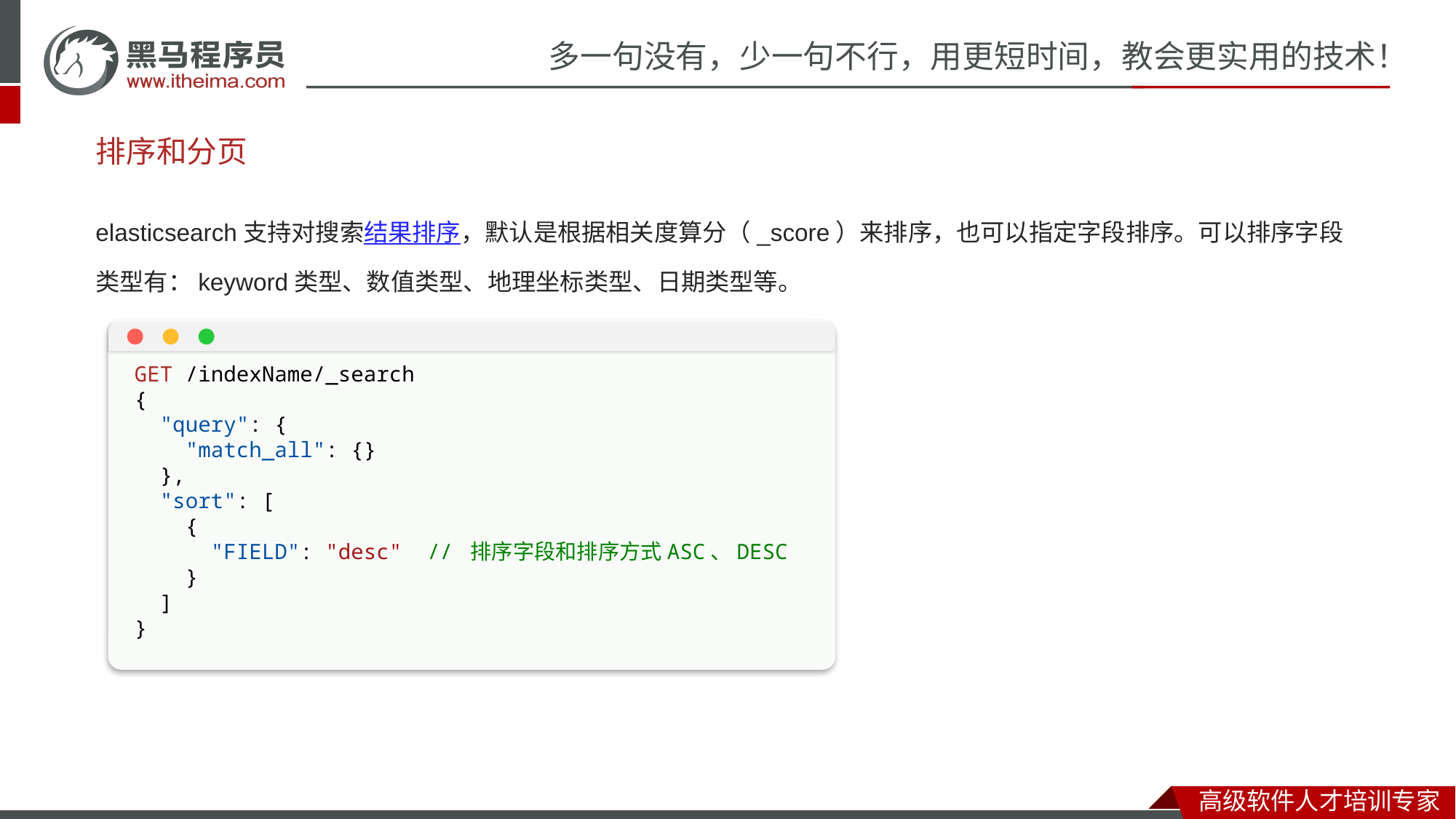

# 排序和分页
elasticsearch支持对搜索结果排序，默认是根据相关度算分（_score）来排序，也可以指定字段排序。可以排序字段类型有：keyword类型、数值类型、地理坐标类型、日期类型等。

GET /indexName/_search
{
  "query": {
    "match_all": {}
  },
  "sort": [
    {
      "FIELD": "desc"  // 排序字段和排序方式ASC、DESC
    }
  ]
}